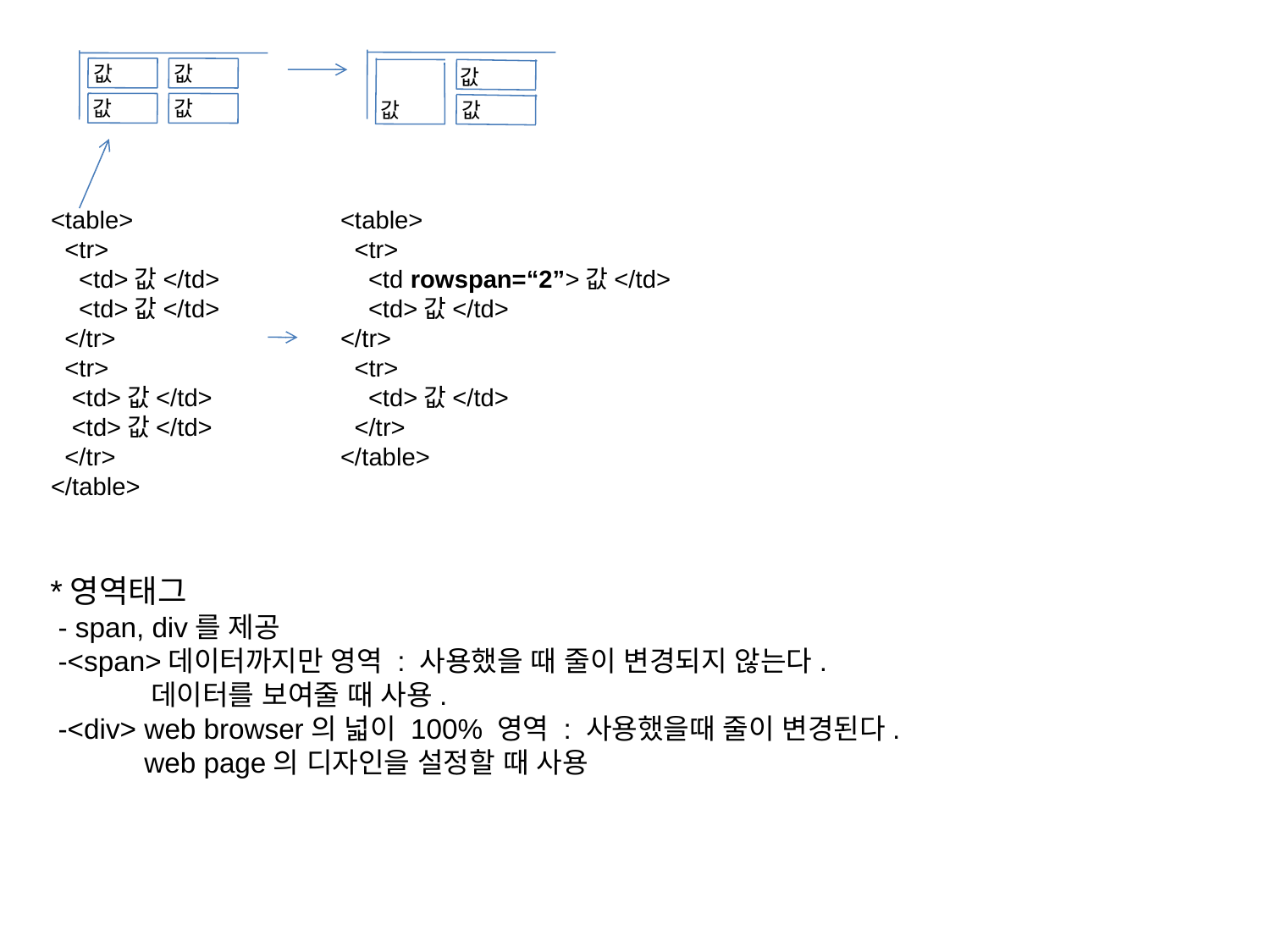

값
값
값
값
값
값
값
<table>
  <tr>
    <td>값</td>
    <td>값</td>
  </tr>
  <tr>
   <td>값</td>
   <td>값</td>
  </tr>
</table>
<table>
  <tr>
    <td rowspan=“2”>값</td>
    <td>값</td>
</tr>
  <tr>
    <td>값</td>
  </tr>
</table>
*영역태그
 - span, div를 제공
 -<span>데이터까지만 영역 : 사용했을 때 줄이 변경되지 않는다.
            데이터를 보여줄 때 사용.
 -<div> web browser의 넓이 100% 영역 : 사용했을때 줄이 변경된다.
            web page의 디자인을 설정할 때 사용